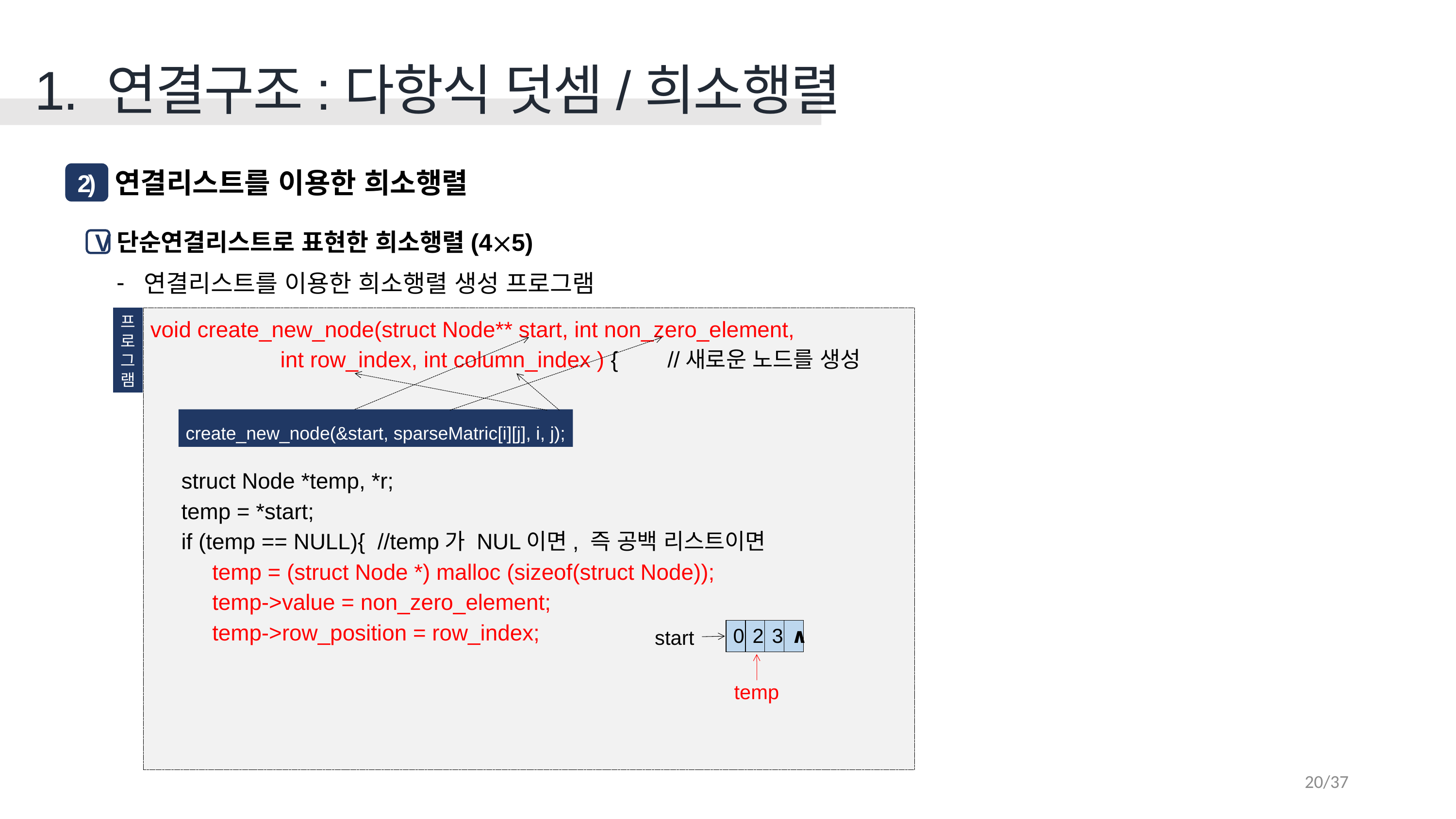

1. 연결구조:다항식 덧셈/희소행렬

연결리스트를 이용한 희소행렬
2)
단순연결리스트로 표현한 희소행렬(4×5)

연결리스트를 이용한 희소행렬 생성 프로그램

V
프
로
그
램
void create_new_node(struct Node** start, int non_zero_element,
                     int row_index, int column_index ) {        //새로운 노드를 생성

     struct Node *temp, *r;
     temp = *start;
     if (temp == NULL){  //temp가 NUL이면, 즉 공백 리스트이면
          temp = (struct Node *) malloc (sizeof(struct Node));
          temp->value = non_zero_element;
          temp->row_position = row_index;

create_new_node(&start, sparseMatric[i][j], i, j);
| 0 | 2 | 3 | ∧ |
| --- | --- | --- | --- |
start
temp
20/37